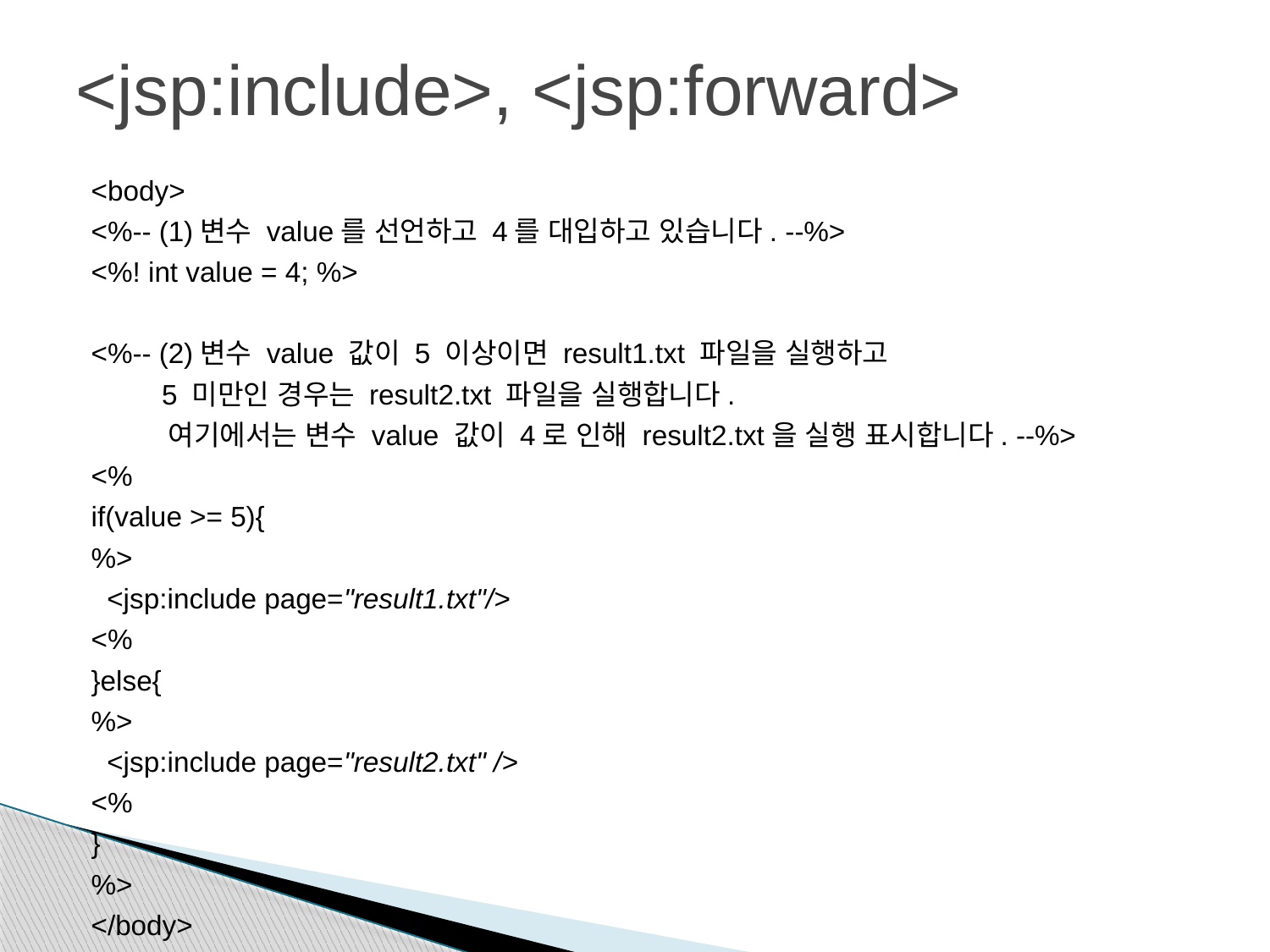

# <jsp:include>, <jsp:forward>
<body>
<%-- (1)변수 value를 선언하고 4를 대입하고 있습니다. --%>
<%! int value = 4; %>

<%-- (2)변수 value 값이 5 이상이면 result1.txt 파일을 실행하고
         5 미만인 경우는 result2.txt 파일을 실행합니다.
         여기에서는 변수 value 값이 4로 인해 result2.txt을 실행 표시합니다. --%>
<%
if(value >= 5){
%>
  <jsp:include page="result1.txt"/>
<%
}else{
%>
  <jsp:include page="result2.txt" />
<%
}
%>
</body>
</html>